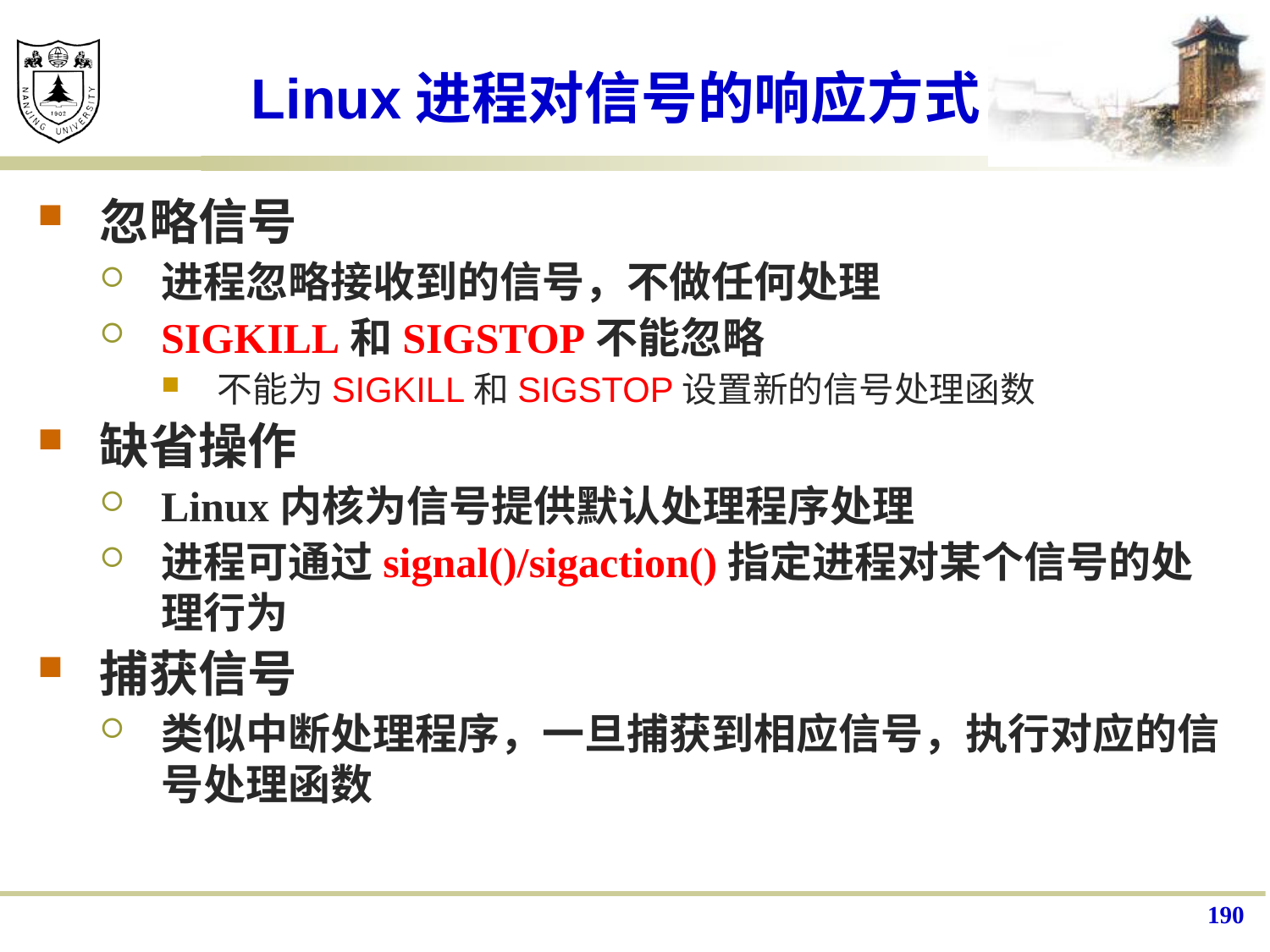

# Linux进程对信号的响应方式
忽略信号
进程忽略接收到的信号，不做任何处理
SIGKILL和SIGSTOP不能忽略
不能为SIGKILL和SIGSTOP设置新的信号处理函数
缺省操作
Linux内核为信号提供默认处理程序处理
进程可通过signal()/sigaction()指定进程对某个信号的处理行为
捕获信号
类似中断处理程序，一旦捕获到相应信号，执行对应的信号处理函数
190